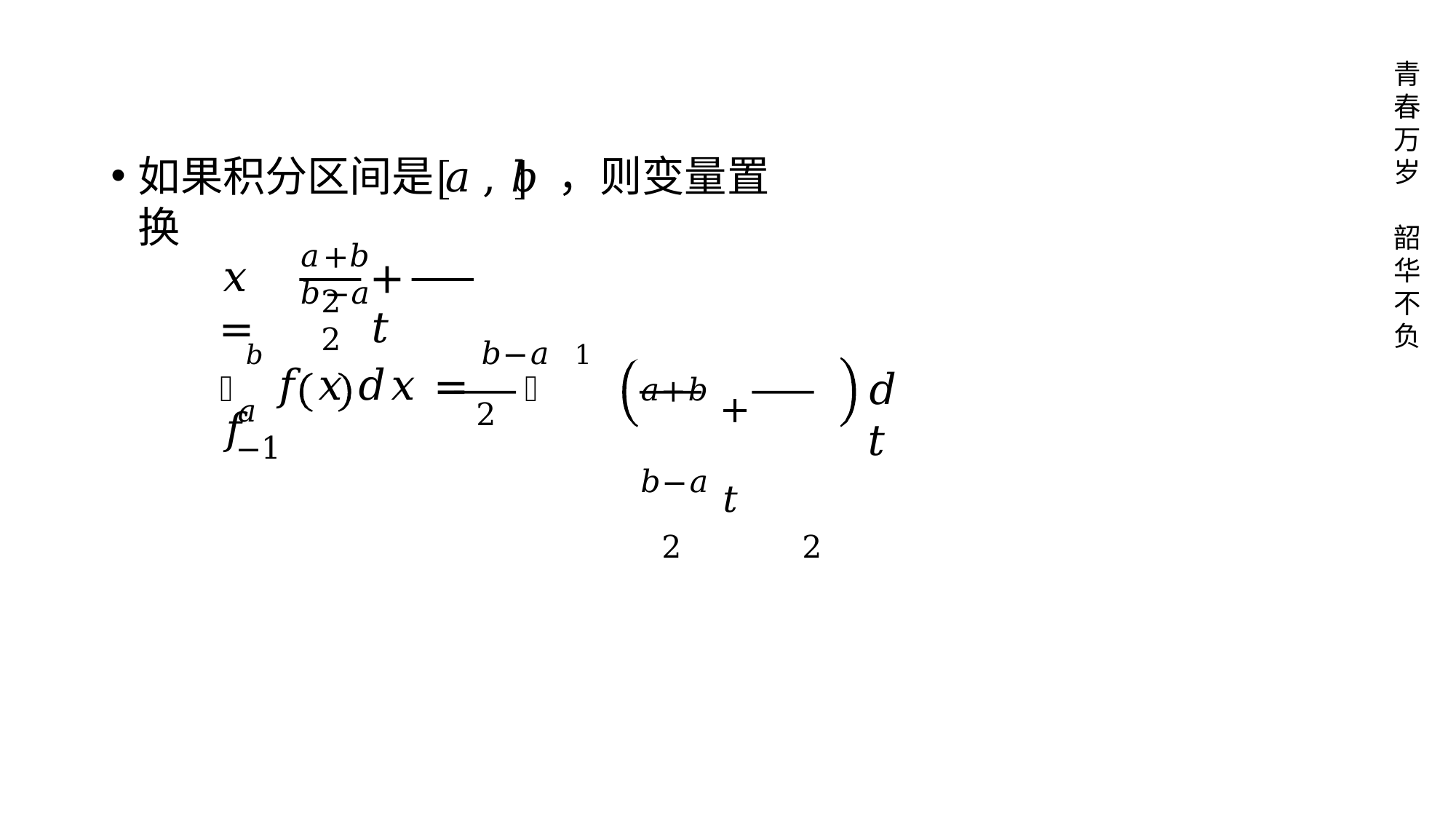

青 春 万 岁
如果积分区间是 𝑎, 𝑏	，则变量置换

韶 华 不 负
𝑎+𝑏	𝑏−𝑎
𝑥 =
+	𝑡

2	2
𝑎+𝑏 + 𝑏−𝑎 𝑡
2	2
𝑏	𝑏−𝑎	1
׬	𝑓	𝑥	𝑑𝑥 =	׬	𝑓

𝑑𝑡

𝑎	−1

2